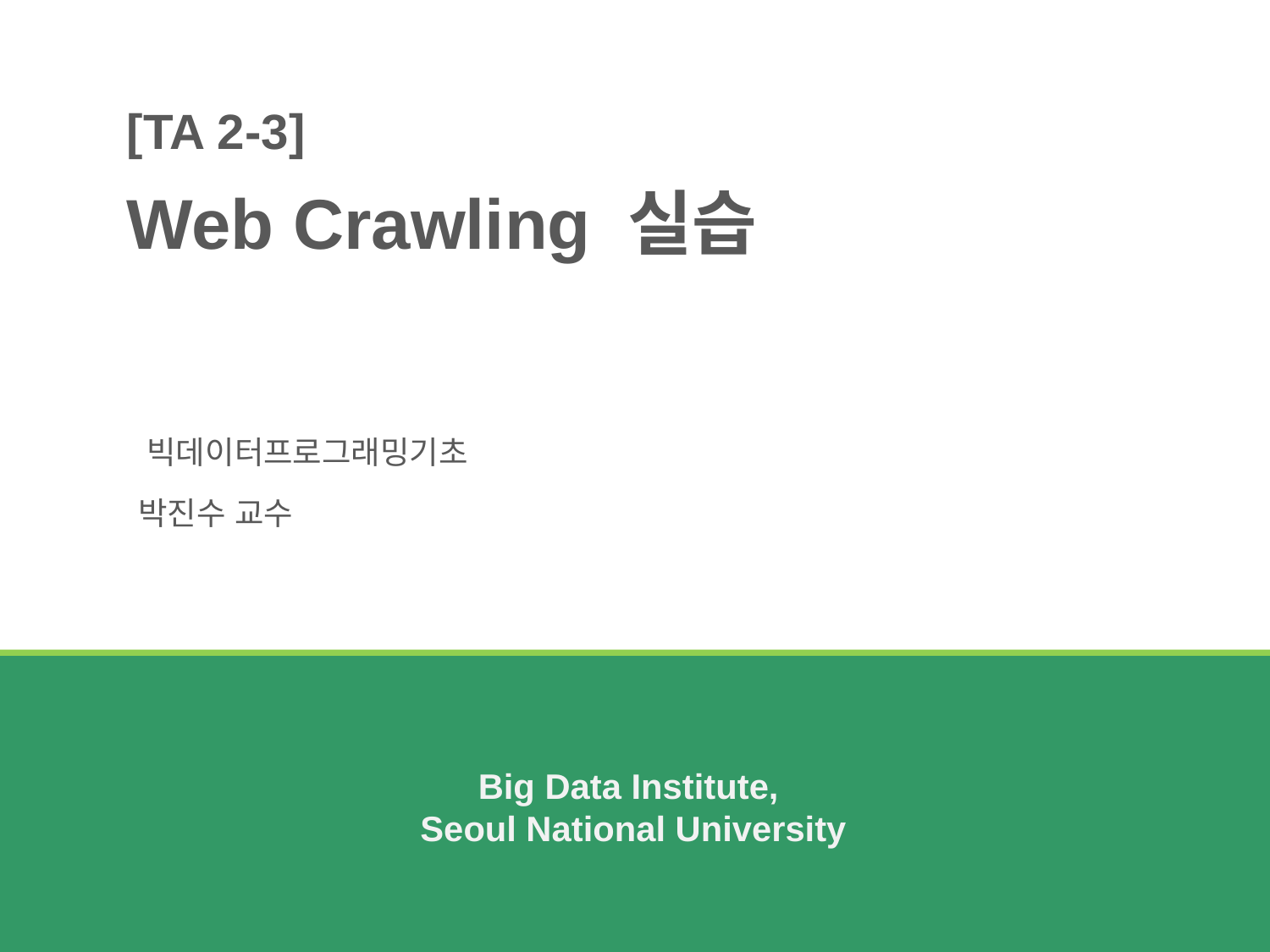

[TA 2-3]
Web Crawling 실습
빅데이터프로그래밍기초
박진수 교수

Big Data Institute,
Seoul National University